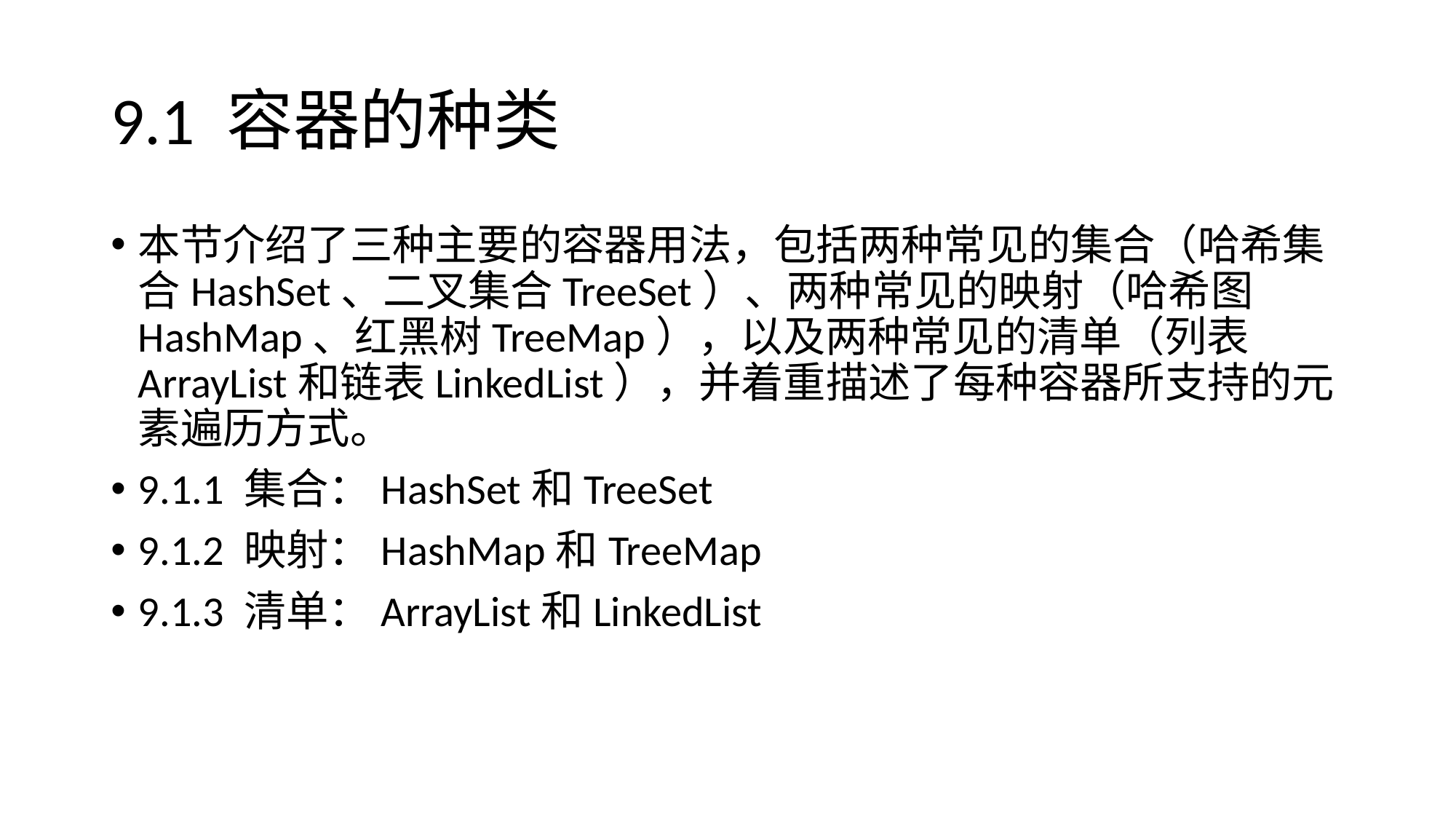

# 9.1 容器的种类
本节介绍了三种主要的容器用法，包括两种常见的集合（哈希集合HashSet、二叉集合TreeSet）、两种常见的映射（哈希图HashMap、红黑树TreeMap），以及两种常见的清单（列表ArrayList和链表LinkedList），并着重描述了每种容器所支持的元素遍历方式。
9.1.1 集合：HashSet和TreeSet
9.1.2 映射：HashMap和TreeMap
9.1.3 清单：ArrayList和LinkedList